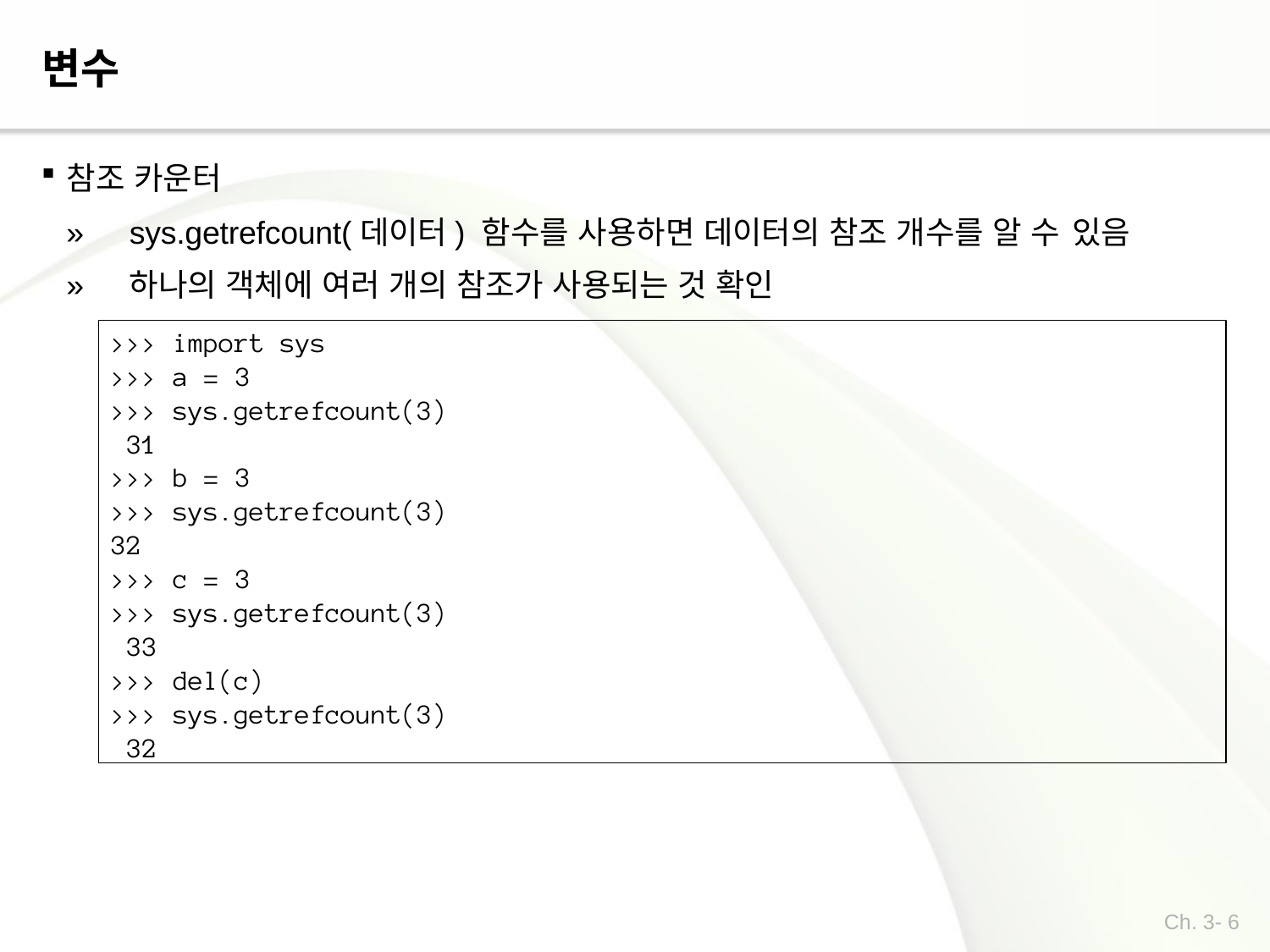

변수

참조 카운터
»	sys.getrefcount(데이터) 함수를 사용하면 데이터의 참조 개수를 알 수 있음
»	하나의 객체에 여러 개의 참조가 사용되는 것 확인
>>> import sys
>>> a = 3
>>> sys.getrefcount(3)  31
>>> b = 3
>>> sys.getrefcount(3)
32
>>> c = 3
>>> sys.getrefcount(3)  33
>>> del(c)
>>> sys.getrefcount(3)  32
Ch. 3- 6